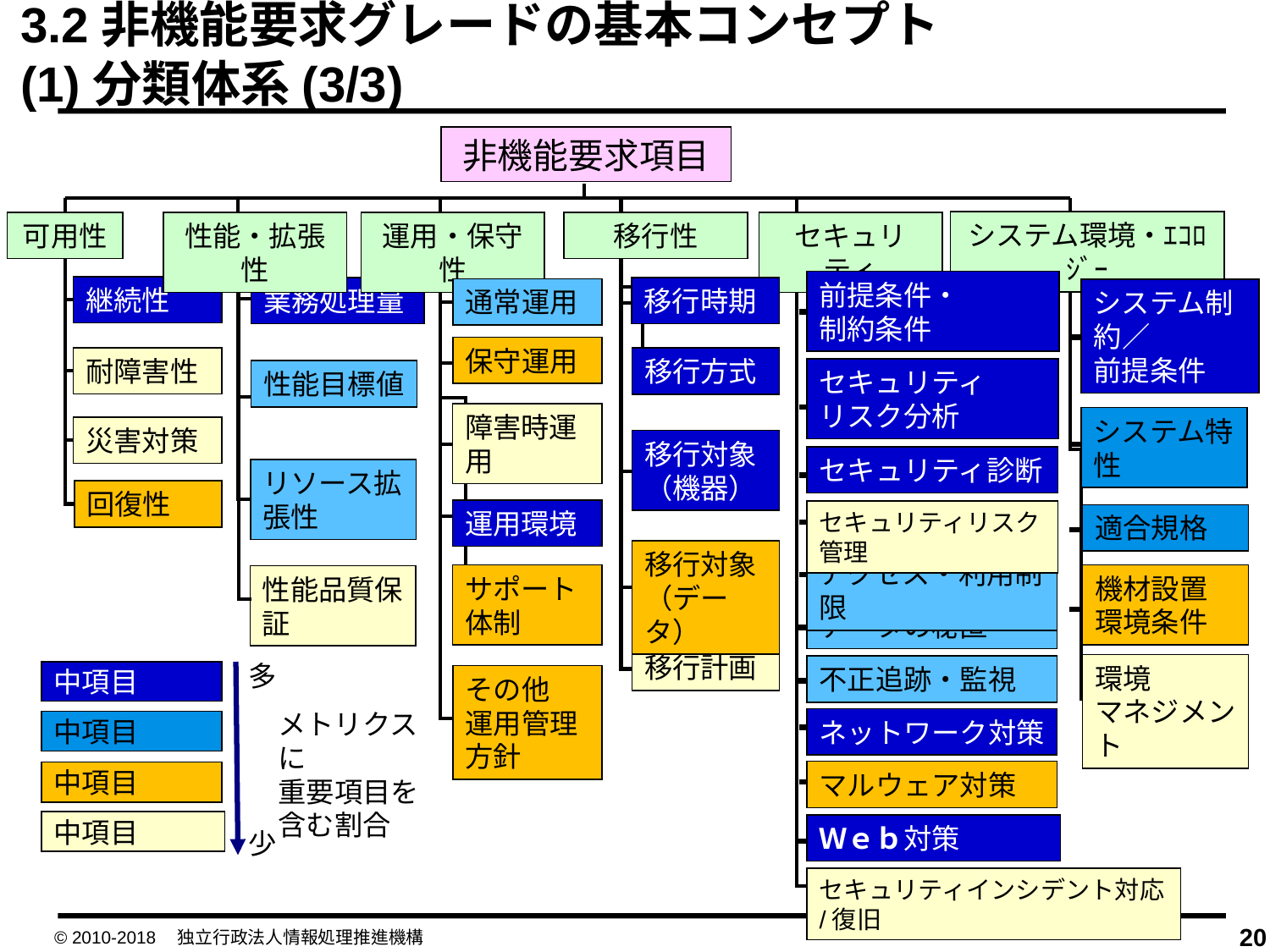

3.2非機能要求グレードの基本コンセプト
(1)分類体系(3/3)
非機能要求項目
システム環境・ｴｺﾛｼﾞｰ
可用性
性能・拡張性
運用・保守性
移行性
セキュリティ
前提条件・
制約条件
継続性
業務処理量
移行時期
通常運用
システム制約／
前提条件
保守運用
耐障害性
移行方式
セキュリティ
リスク分析
性能目標値
障害時運用
システム特性
災害対策
移行対象
（機器）
セキュリティ診断
リソース拡張性
回復性
運用環境
セキュリティリスク管理
適合規格
移行対象
（データ）
アクセス・利用制限
機材設置
環境条件
サポート体制
性能品質保証
データの秘匿
移行計画
環境
マネジメント
多
中項目

中項目
中項目
中項目
メトリクスに
重要項目を
含む割合
少
不正追跡・監視
その他
運用管理方針
ネットワーク対策
マルウェア対策
Ｗｅｂ対策
セキュリティインシデント対応/復旧
© 2010-2018　独立行政法人情報処理推進機構